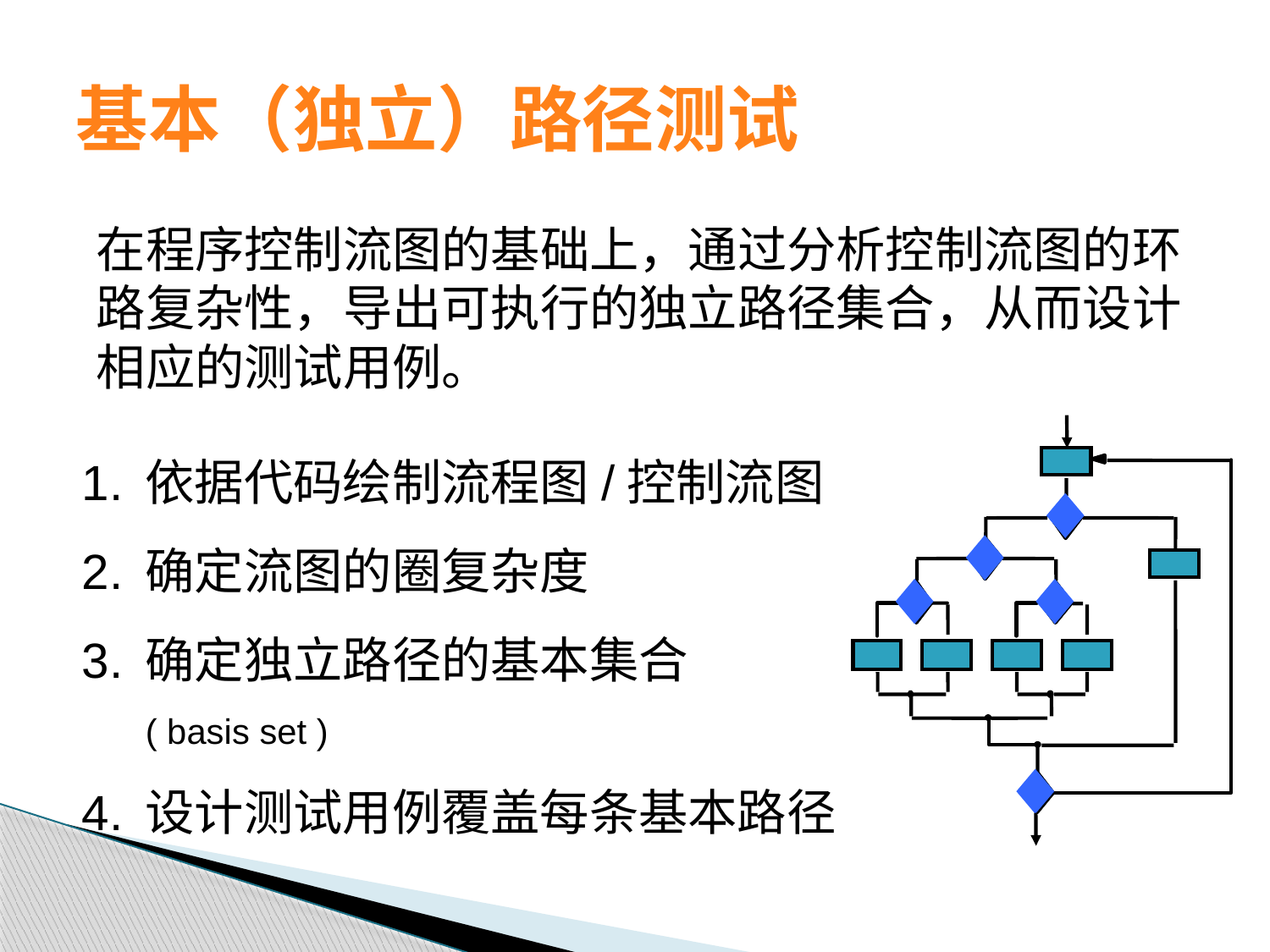

# 基本（独立）路径测试
在程序控制流图的基础上，通过分析控制流图的环路复杂性，导出可执行的独立路径集合，从而设计相应的测试用例。

依据代码绘制流程图/控制流图
确定流图的圈复杂度
确定独立路径的基本集合
( basis set )
设计测试用例覆盖每条基本路径